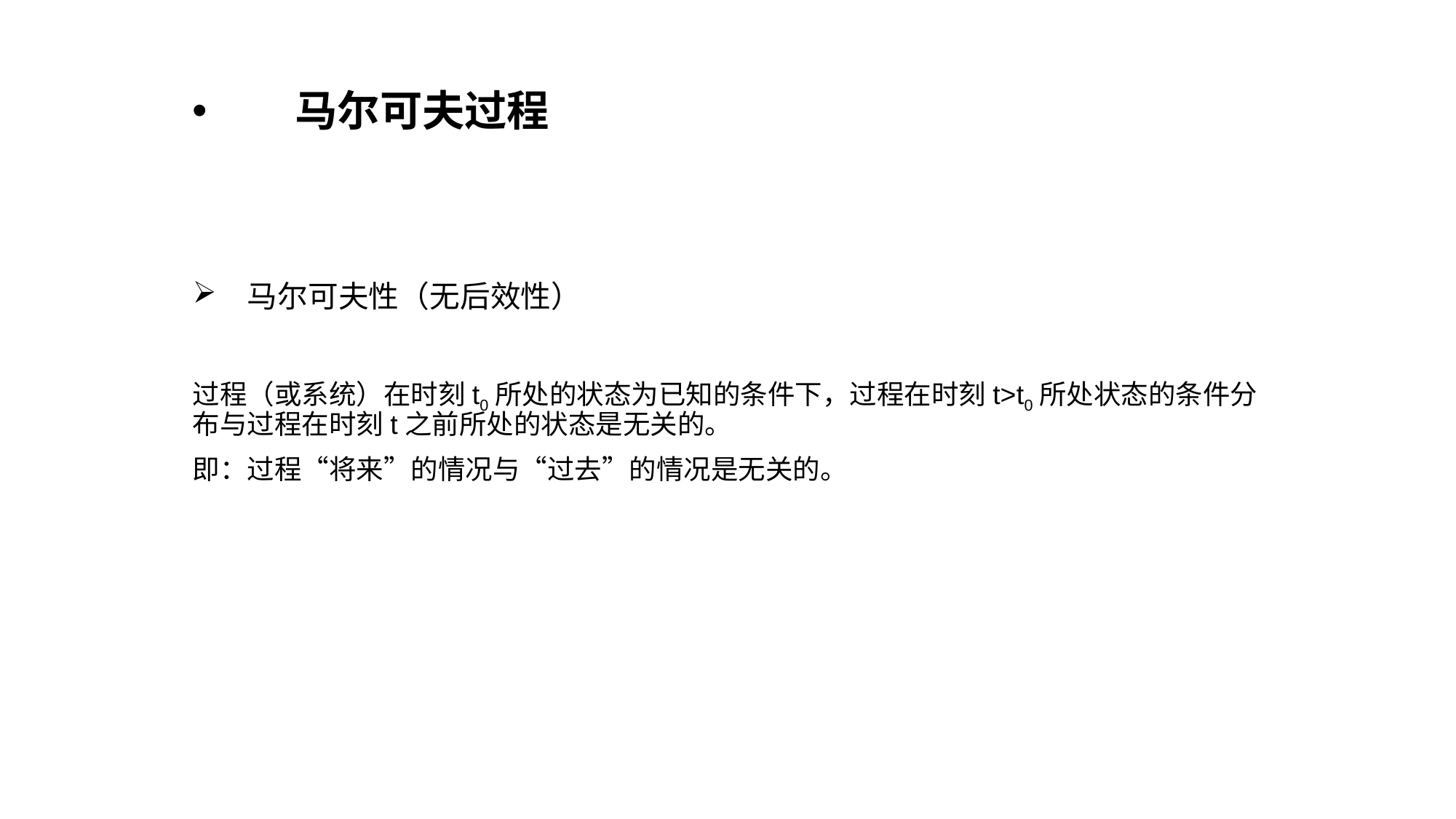

# 马尔可夫过程
马尔可夫性（无后效性）

过程（或系统）在时刻t0所处的状态为已知的条件下，过程在时刻t>t0所处状态的条件分布与过程在时刻t之前所处的状态是无关的。
即：过程“将来”的情况与“过去”的情况是无关的。